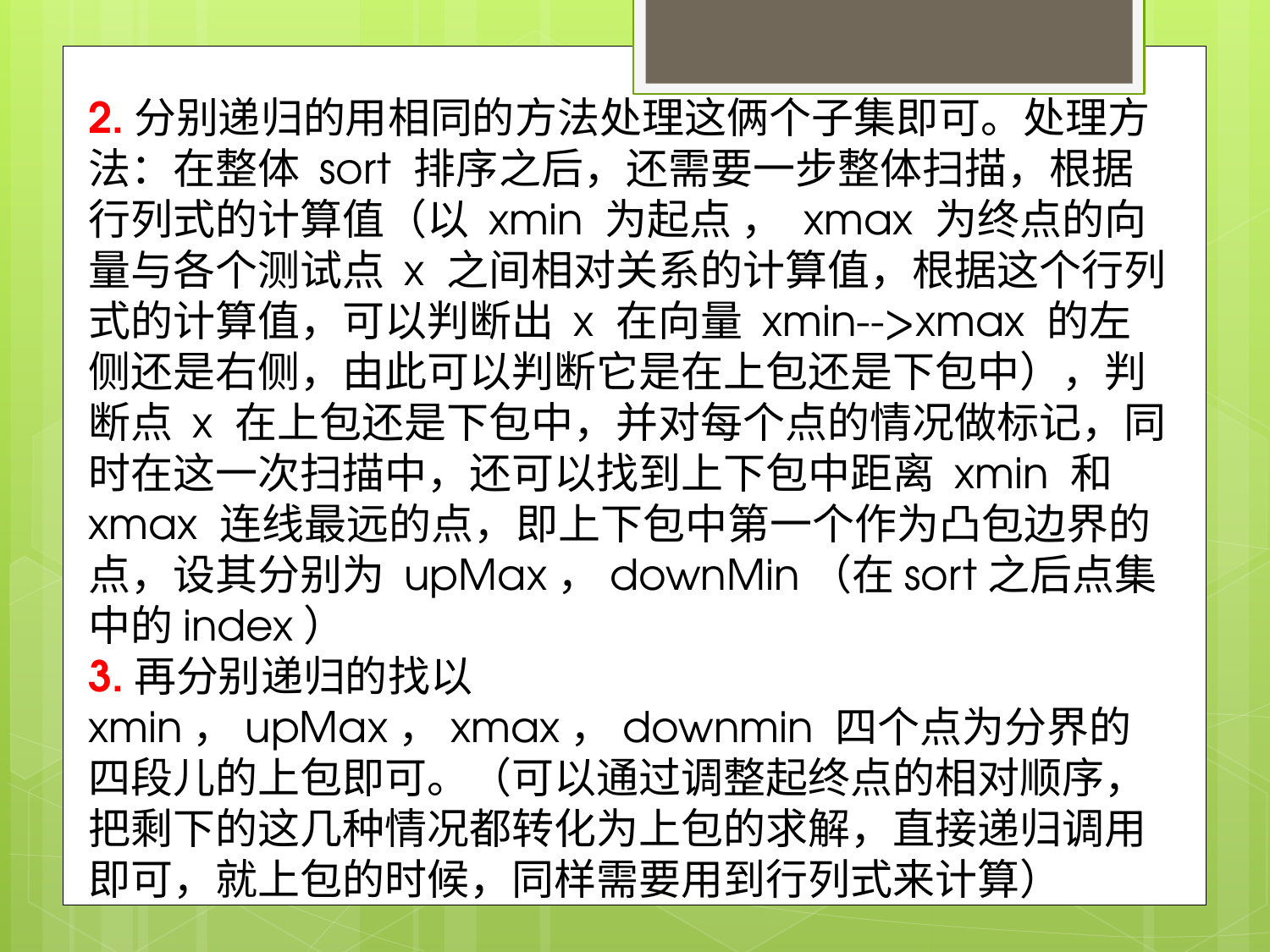

2.分别递归的用相同的方法处理这俩个子集即可。处理方法：在整体 sort 排序之后，还需要一步整体扫描，根据行列式的计算值（以 xmin 为起点 ， xmax 为终点的向量与各个测试点 x 之间相对关系的计算值，根据这个行列式的计算值，可以判断出 x 在向量 xmin-->xmax 的左侧还是右侧，由此可以判断它是在上包还是下包中），判断点 x 在上包还是下包中，并对每个点的情况做标记，同时在这一次扫描中，还可以找到上下包中距离 xmin 和 xmax 连线最远的点，即上下包中第一个作为凸包边界的点，设其分别为 upMax，downMin（在sort之后点集中的index）
3.再分别递归的找以 xmin，upMax，xmax，downmin 四个点为分界的四段儿的上包即可。（可以通过调整起终点的相对顺序，把剩下的这几种情况都转化为上包的求解，直接递归调用即可，就上包的时候，同样需要用到行列式来计算）